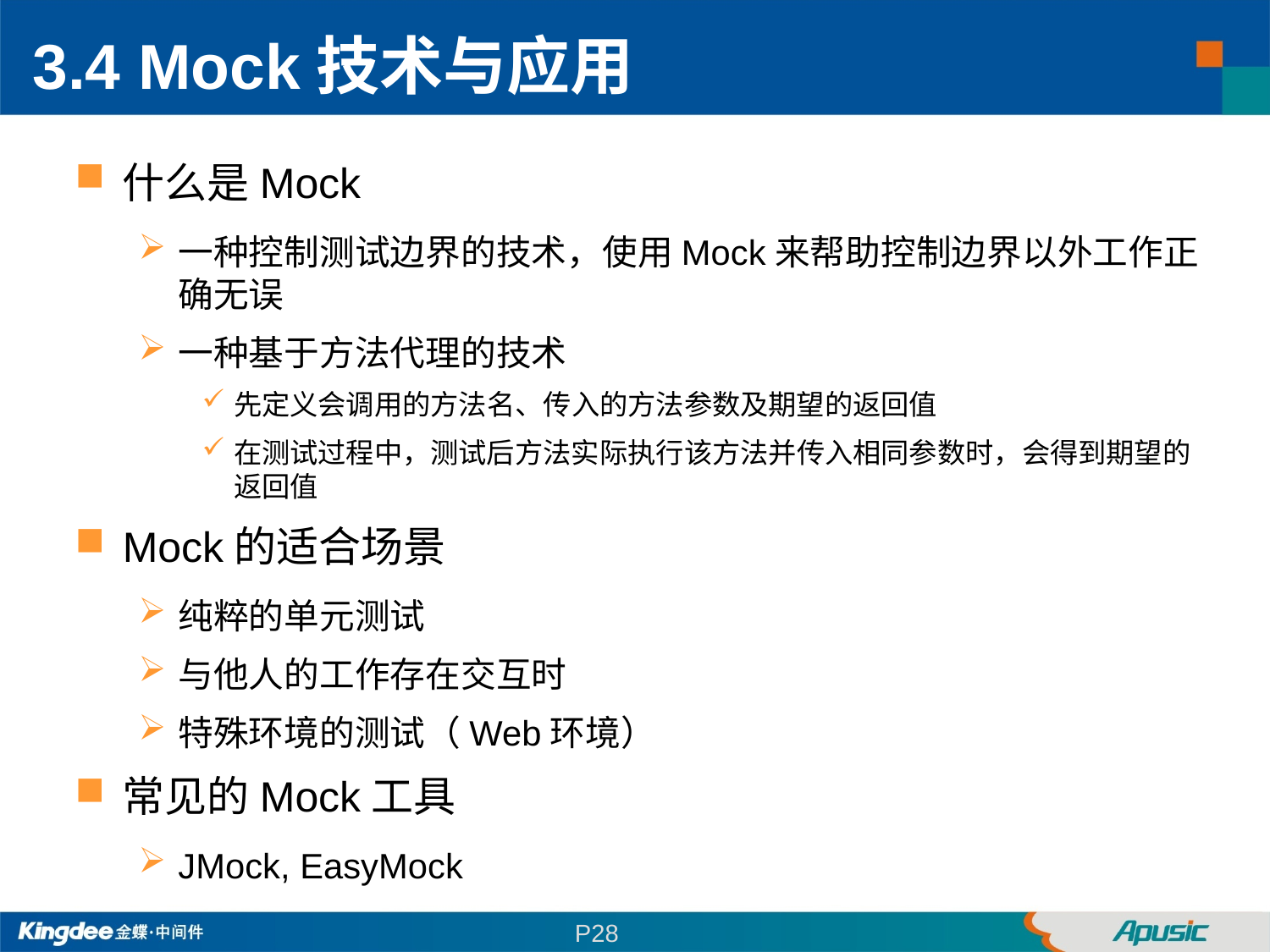

3.4 Mock技术与应用
什么是Mock
一种控制测试边界的技术，使用Mock来帮助控制边界以外工作正确无误
一种基于方法代理的技术
先定义会调用的方法名、传入的方法参数及期望的返回值
在测试过程中，测试后方法实际执行该方法并传入相同参数时，会得到期望的返回值
Mock的适合场景
纯粹的单元测试
与他人的工作存在交互时
特殊环境的测试（Web环境）
常见的Mock工具
JMock, EasyMock